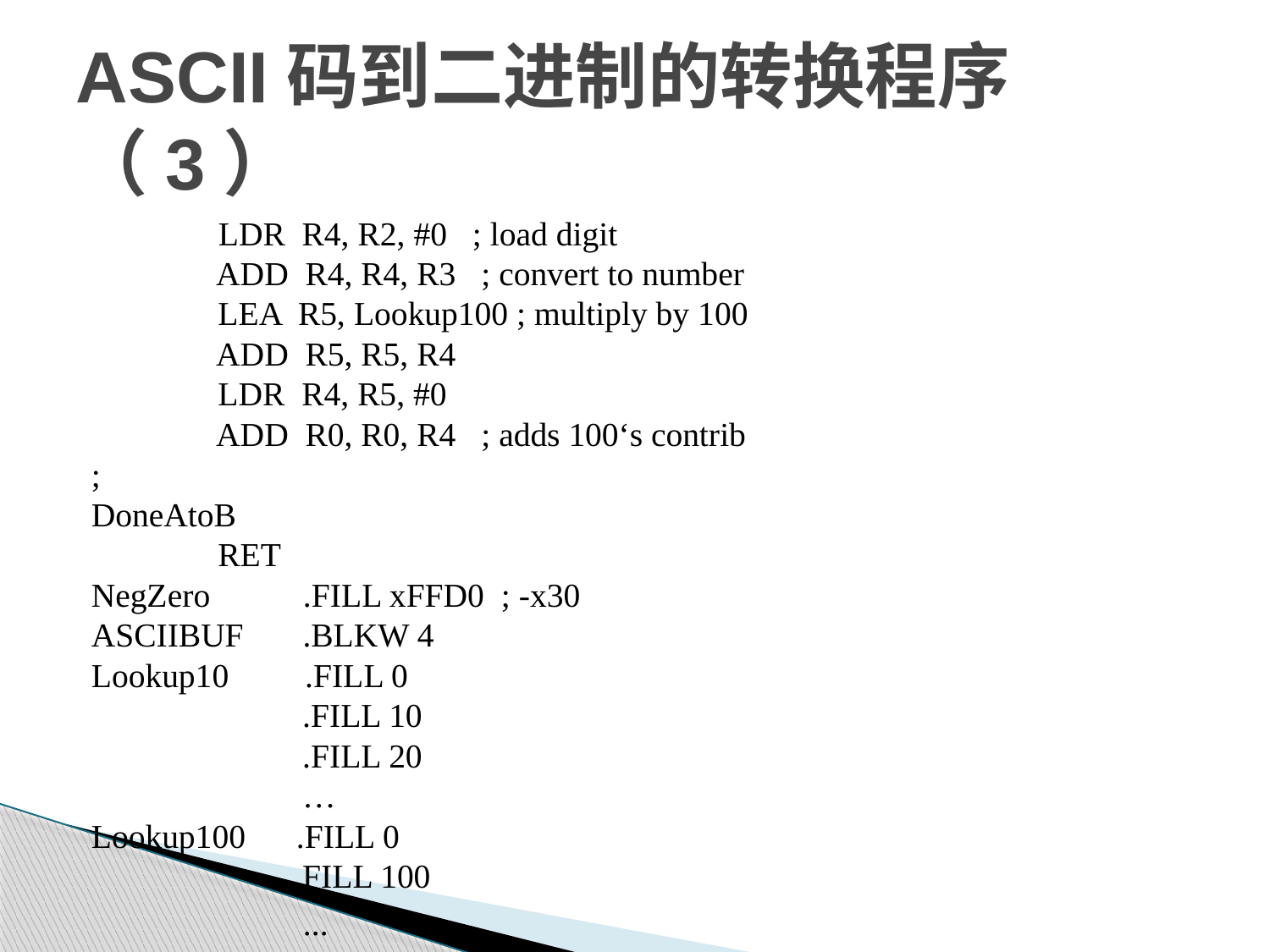

# ASCII码到二进制的转换程序（3）
               LDR  R4, R2, #0   ; load digit
               ADD  R4, R4, R3   ; convert to number
               LEA  R5, Lookup100 ; multiply by 100
               ADD  R5, R5, R4
               LDR  R4, R5, #0
               ADD  R0, R0, R4   ; adds 100‘s contrib
;
DoneAtoB
               RET
NegZero           .FILL xFFD0  ; -x30
ASCIIBUF       .BLKW 4
Lookup10         .FILL 0
                         .FILL 10
                         .FILL 20
                         …
Lookup100      .FILL 0
                        .FILL 100
                         ...